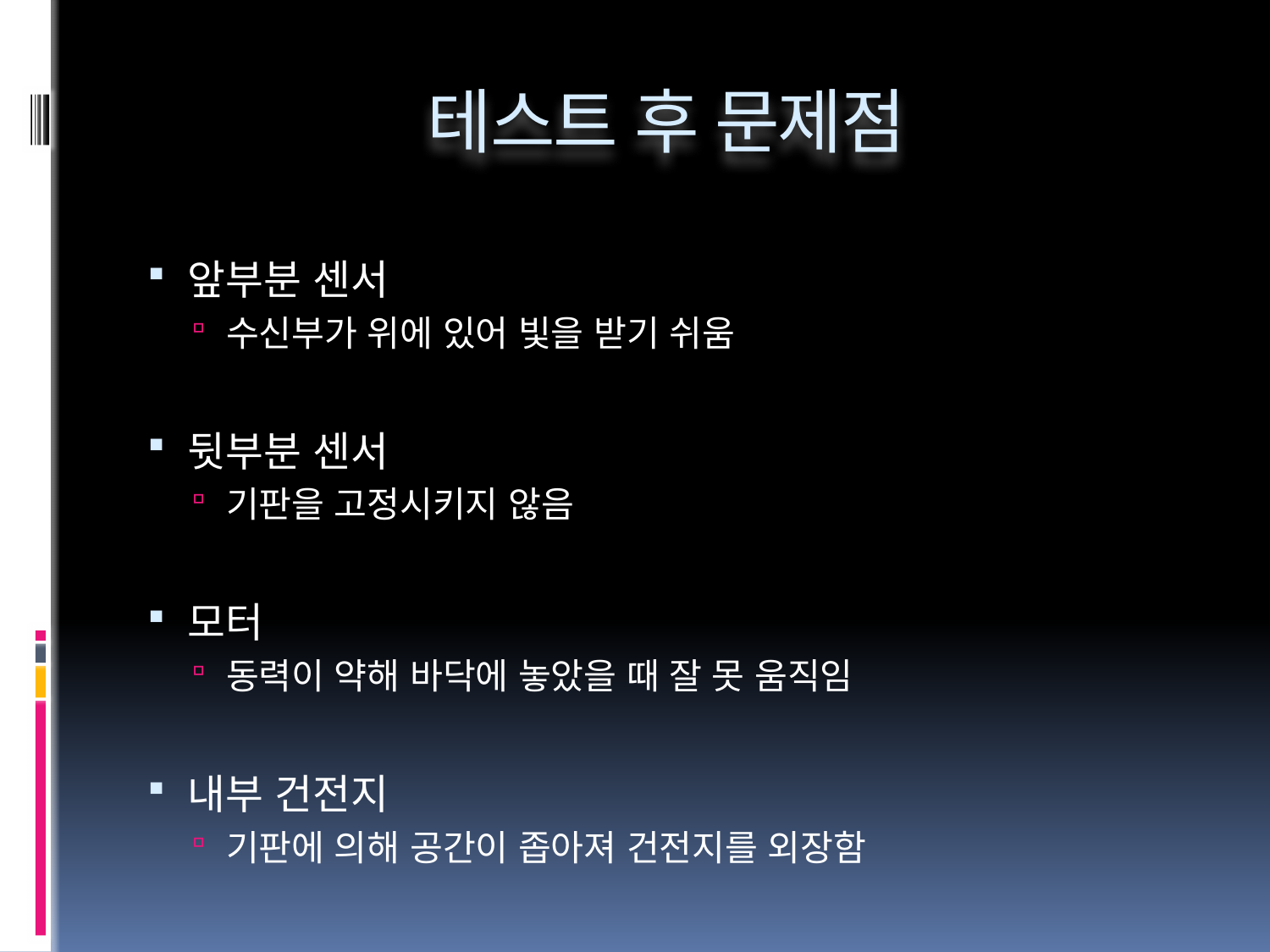

# 테스트 후 문제점
앞부분 센서
수신부가 위에 있어 빛을 받기 쉬움

뒷부분 센서
기판을 고정시키지 않음

모터
동력이 약해 바닥에 놓았을 때 잘 못 움직임

내부 건전지
기판에 의해 공간이 좁아져 건전지를 외장함